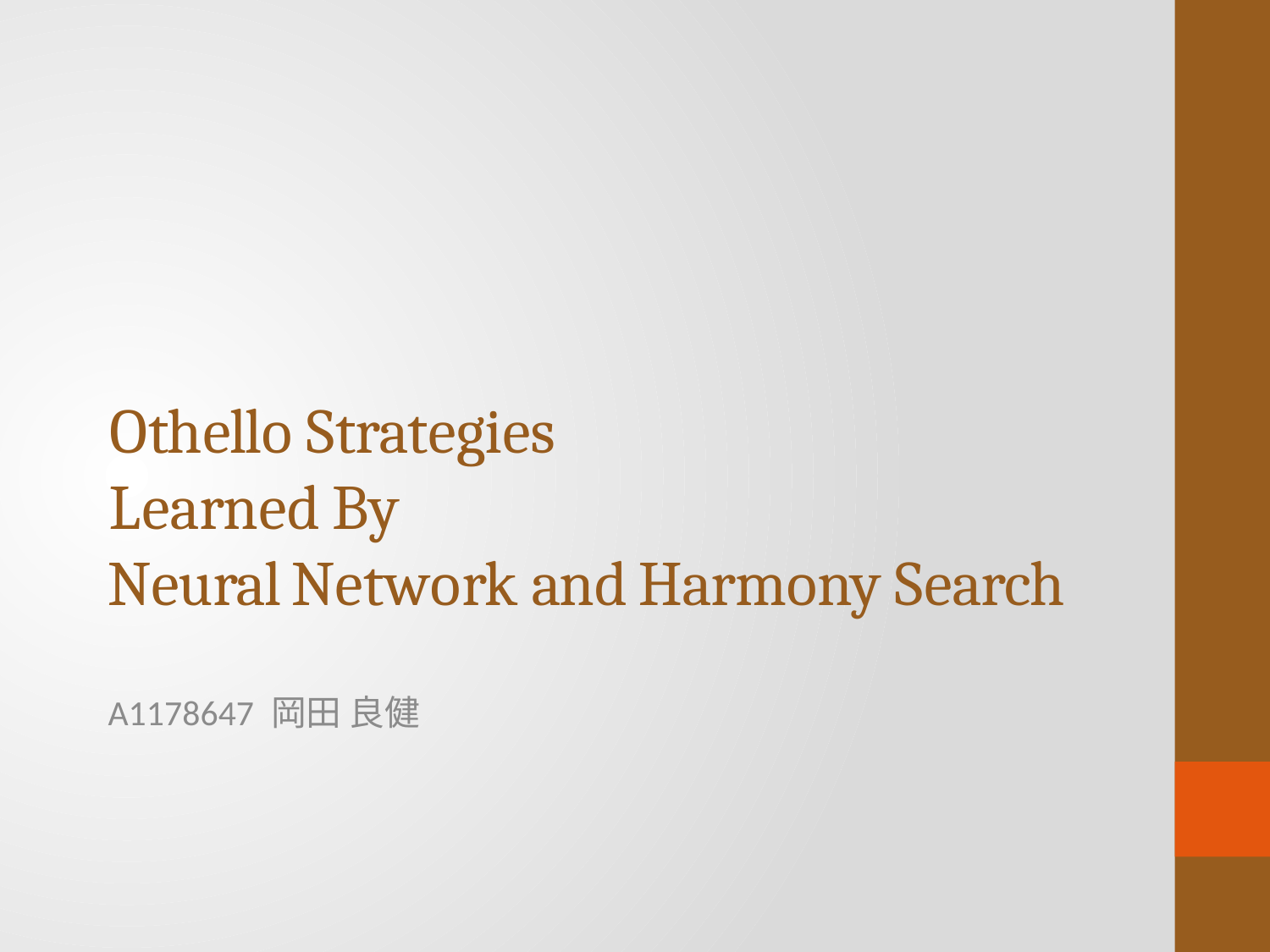

# Othello Strategies Learned By Neural Network and Harmony Search

A1178647 岡田 良健